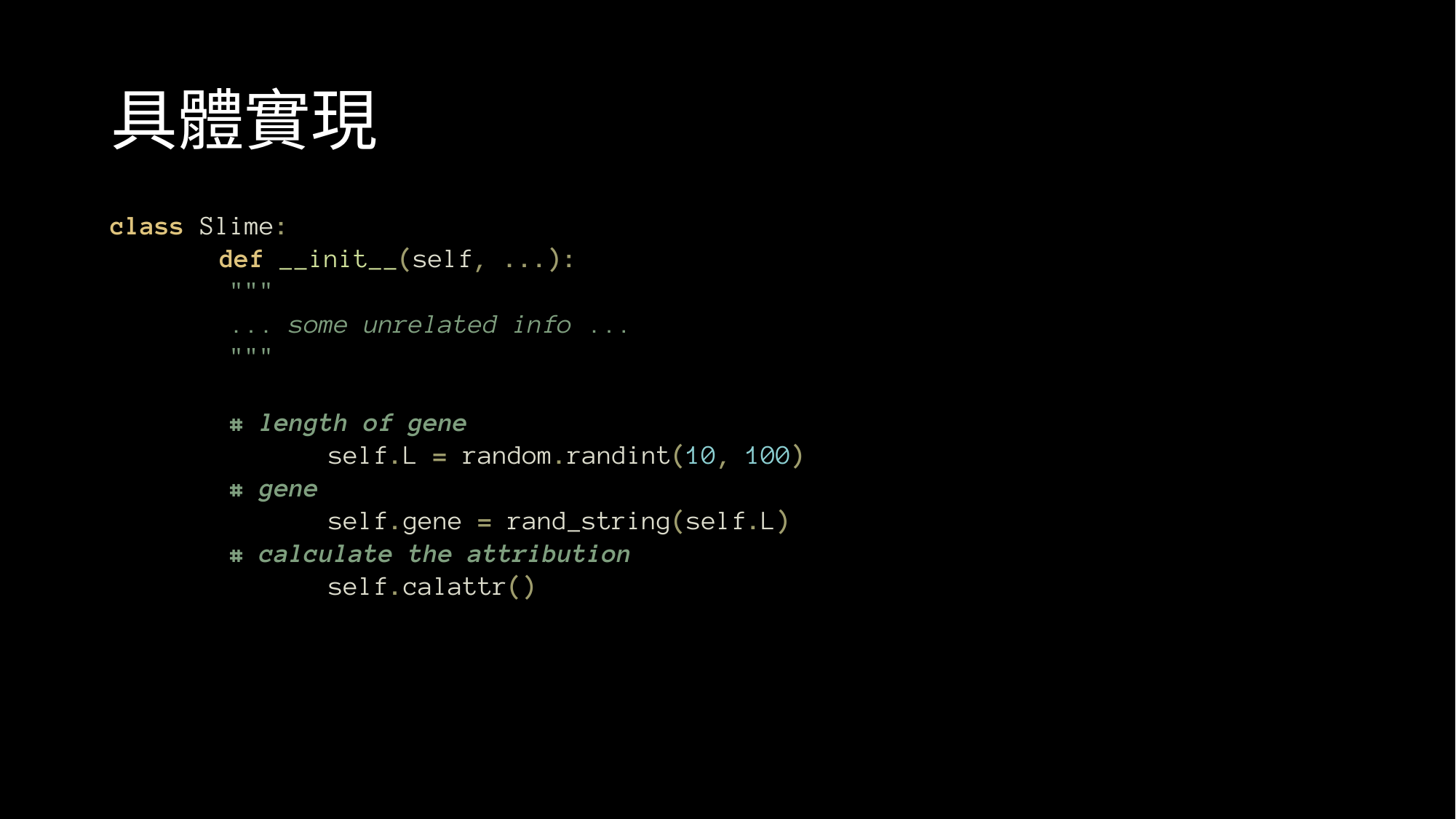

# 具體實現
class Slime:
	def __init__(self, ...):
        """
        ... some unrelated info ...
        """

        # length of gene
		self.L = random.randint(10, 100)
        # gene
		self.gene = rand_string(self.L)
        # calculate the attribution
		self.calattr()